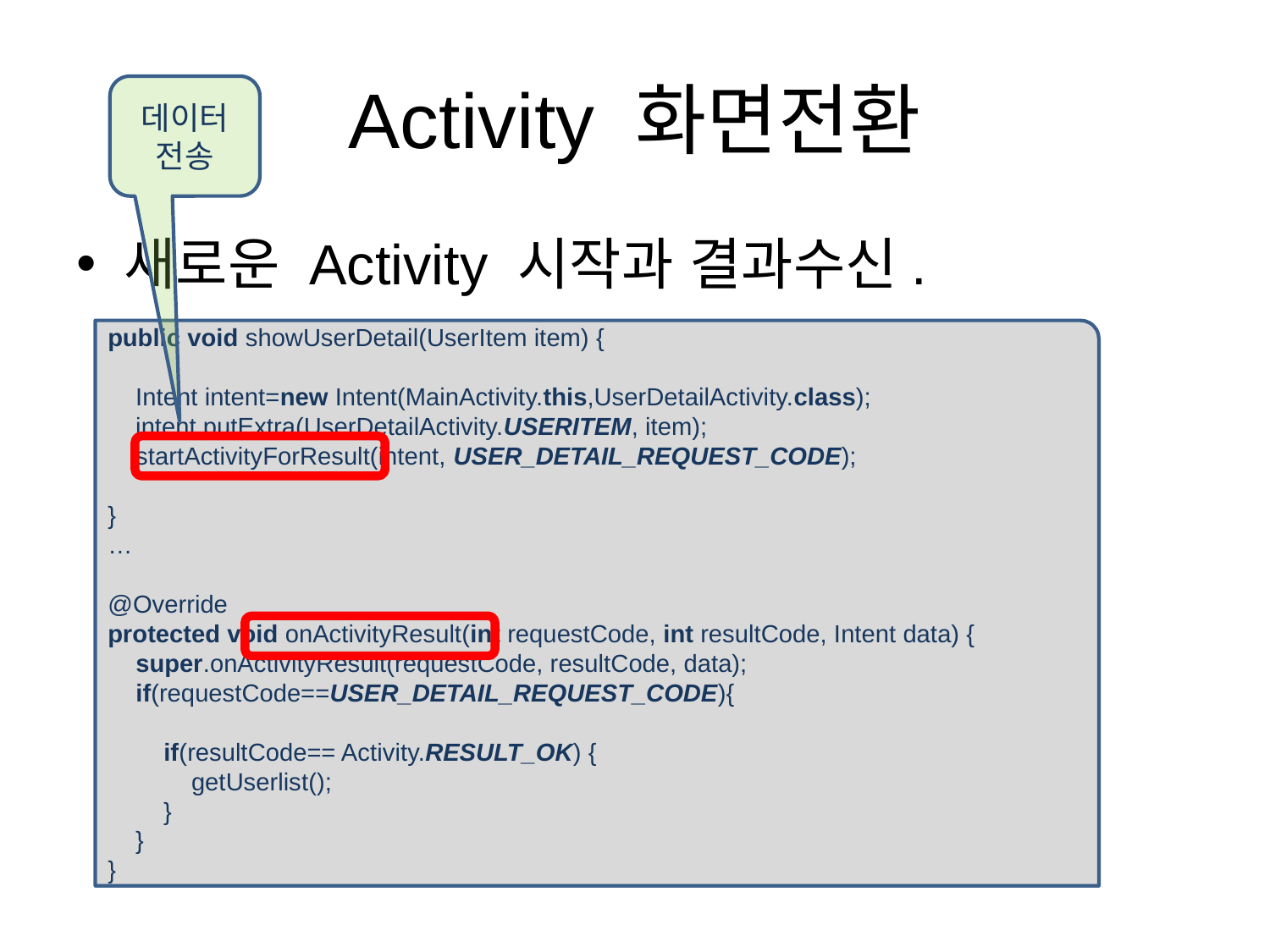

# Activity 화면전환
데이터 전송
새로운 Activity 시작과 결과수신.
public void showUserDetail(UserItem item) {
    Intent intent=new Intent(MainActivity.this,UserDetailActivity.class);
    intent.putExtra(UserDetailActivity.USERITEM, item);
    startActivityForResult(intent, USER_DETAIL_REQUEST_CODE);
}
…

@Override
protected void onActivityResult(int requestCode, int resultCode, Intent data) {
    super.onActivityResult(requestCode, resultCode, data);
    if(requestCode==USER_DETAIL_REQUEST_CODE){
        if(resultCode== Activity.RESULT_OK) {
            getUserlist();
        }
    }
}